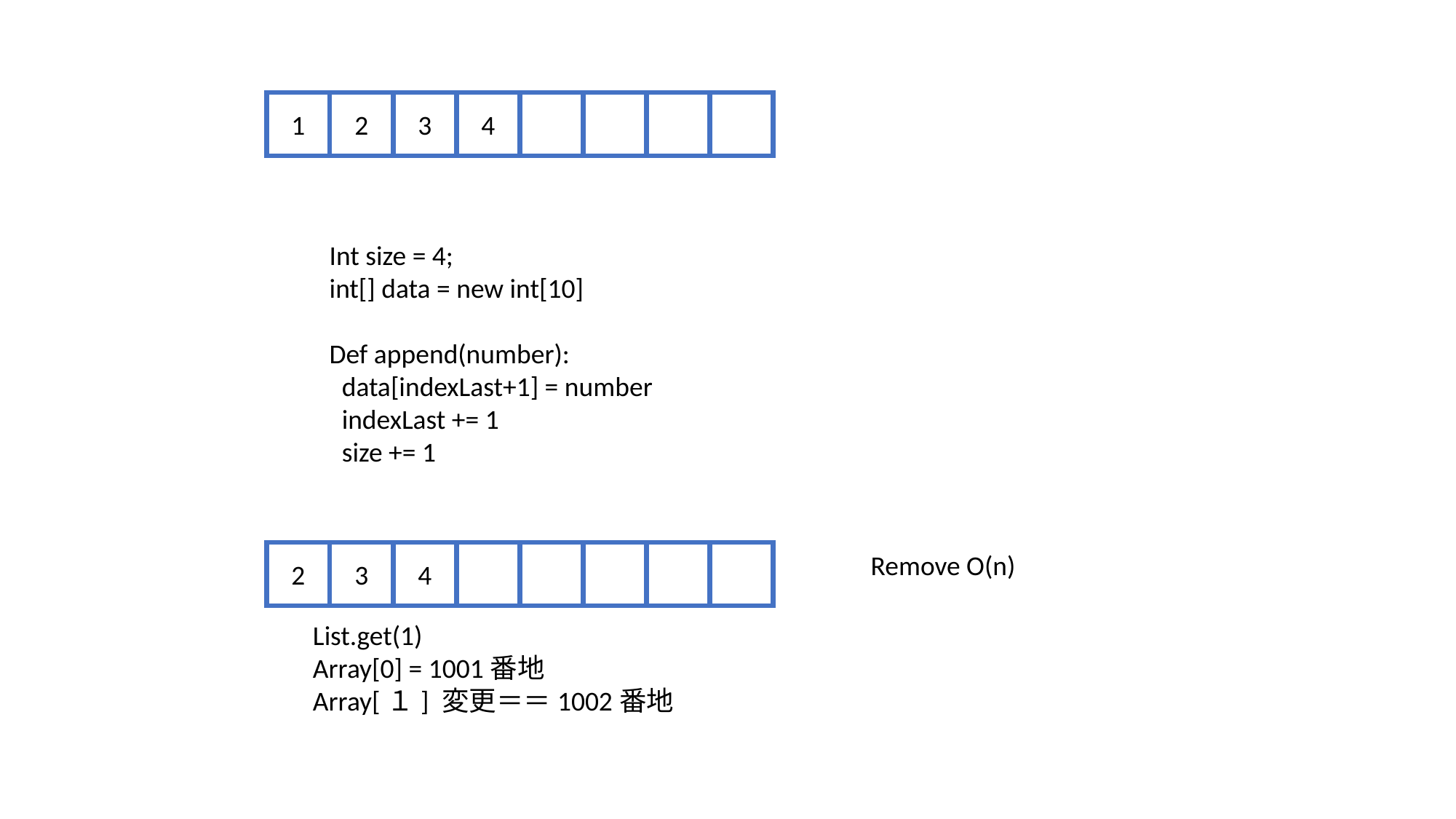

1
2
3
4

Int size = 4;
int[] data = new int[10]

Def append(number):
  data[indexLast+1] = number
  indexLast += 1
  size += 1
2
3
4

Remove O(n)
List.get(1)
Array[0] = 1001番地
Array[１] 変更＝＝1002番地